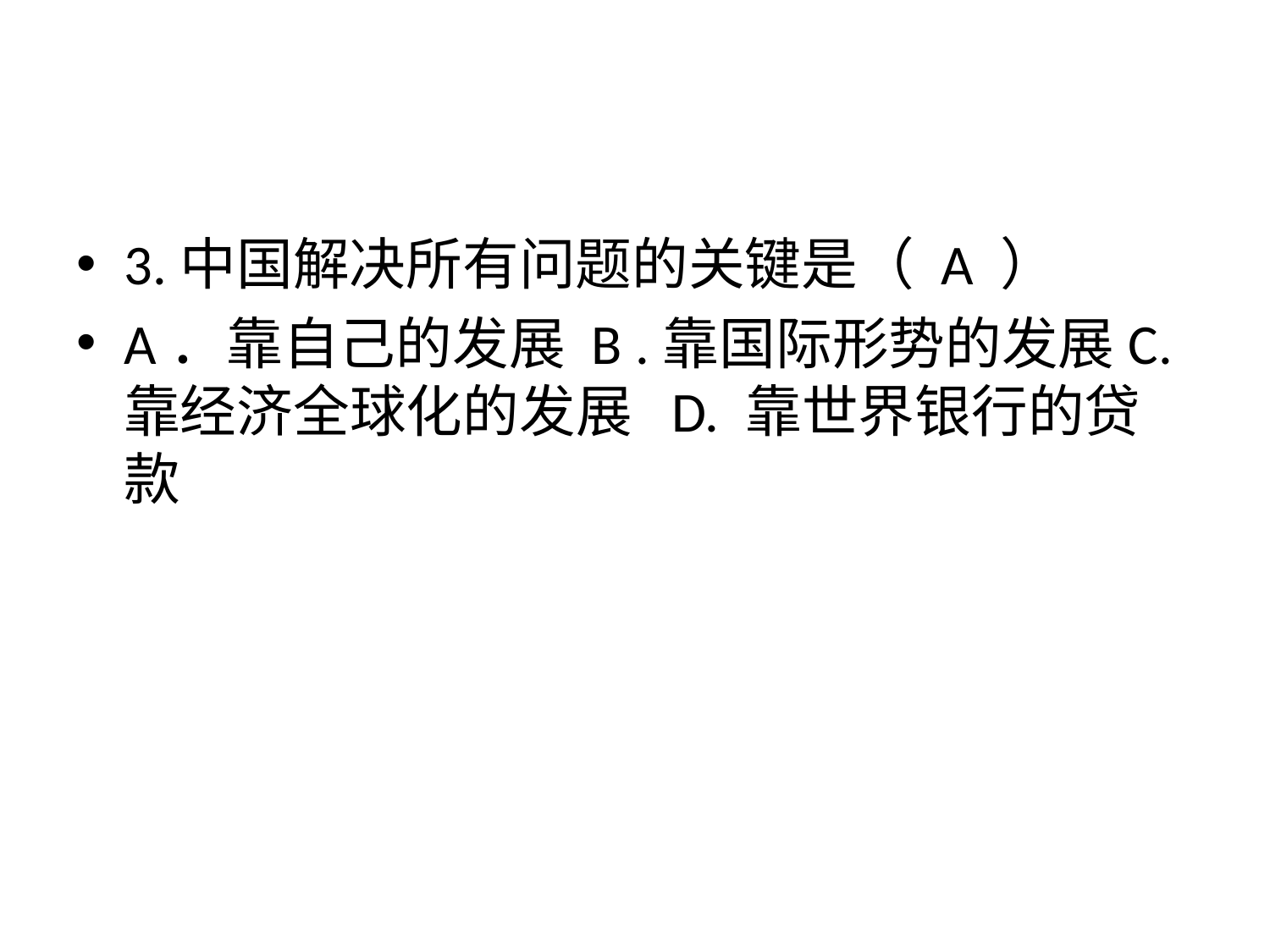

#
3.中国解决所有问题的关键是（ A ）
A．靠自己的发展 B .靠国际形势的发展C. 靠经济全球化的发展  D. 靠世界银行的贷款